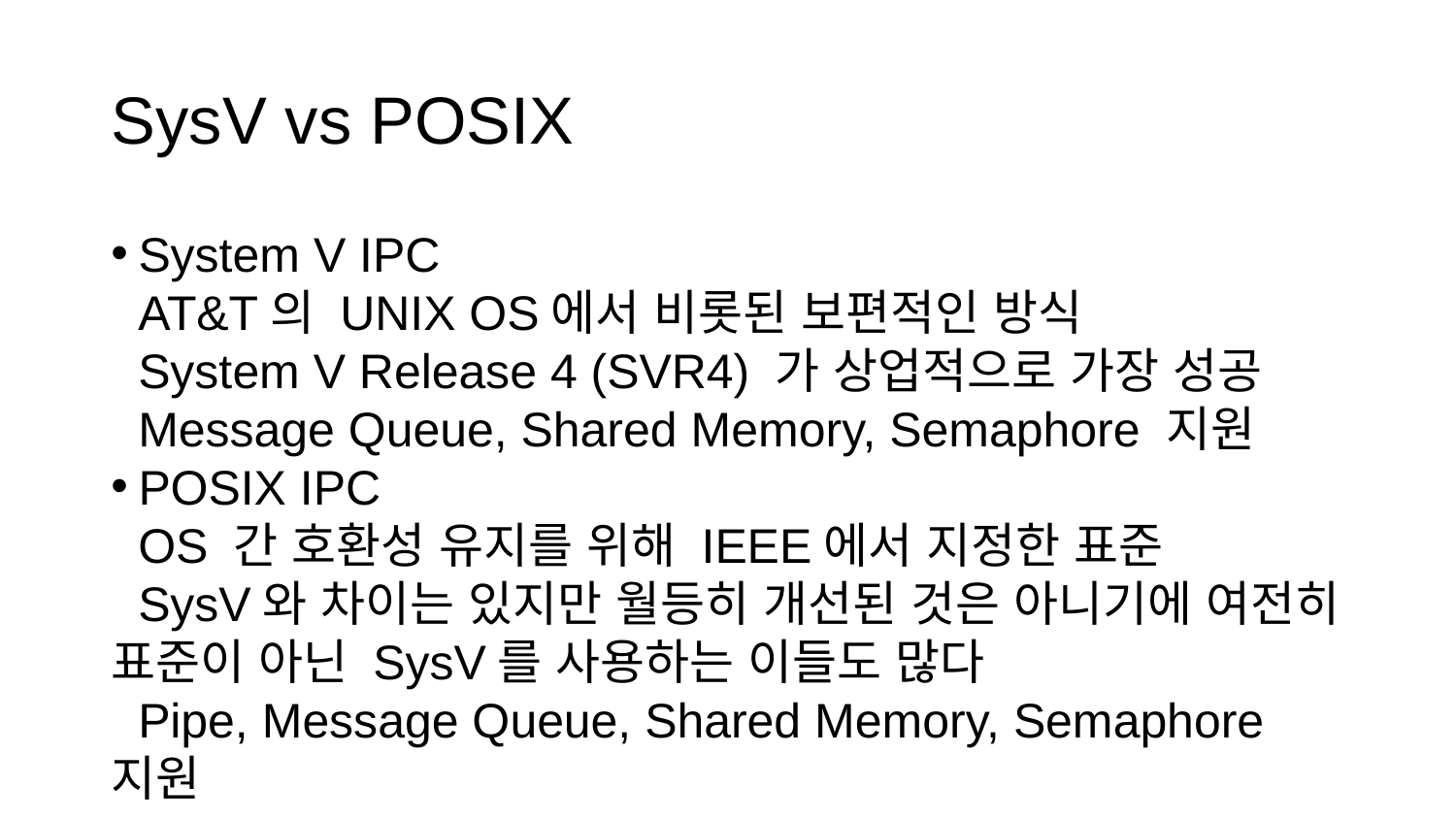

# SysV vs POSIX
System V IPC
  AT&T의 UNIX OS에서 비롯된 보편적인 방식
  System V Release 4 (SVR4) 가 상업적으로 가장 성공
  Message Queue, Shared Memory, Semaphore 지원
POSIX IPC
  OS 간 호환성 유지를 위해 IEEE에서 지정한 표준
  SysV와 차이는 있지만 월등히 개선된 것은 아니기에 여전히 표준이 아닌 SysV를 사용하는 이들도 많다
  Pipe, Message Queue, Shared Memory, Semaphore 지원